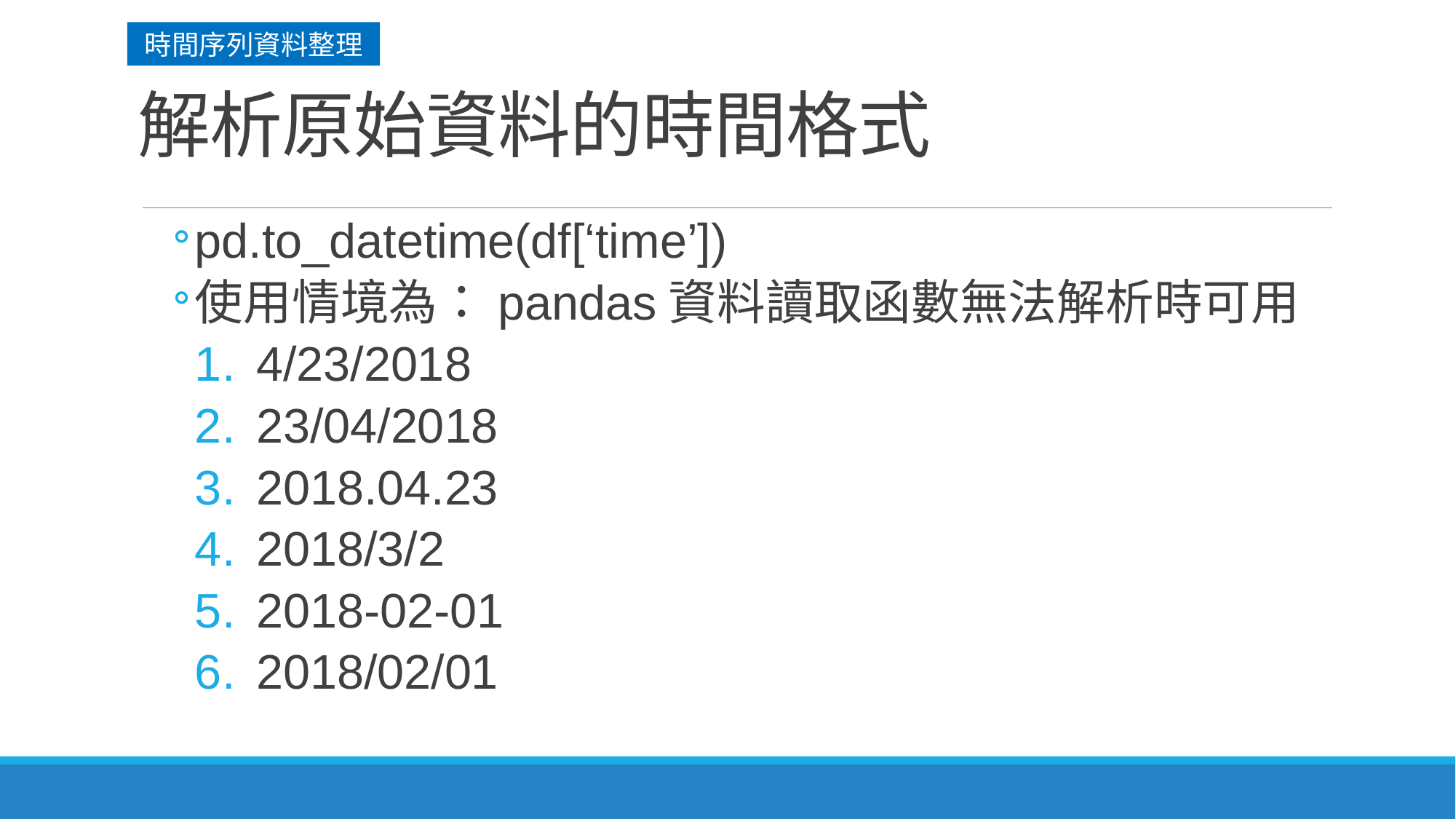

時間序列資料整理
# 解析原始資料的時間格式
pd.to_datetime(df[‘time’])
使用情境為：pandas資料讀取函數無法解析時可用
4/23/2018
23/04/2018
2018.04.23
2018/3/2
2018-02-01
2018/02/01